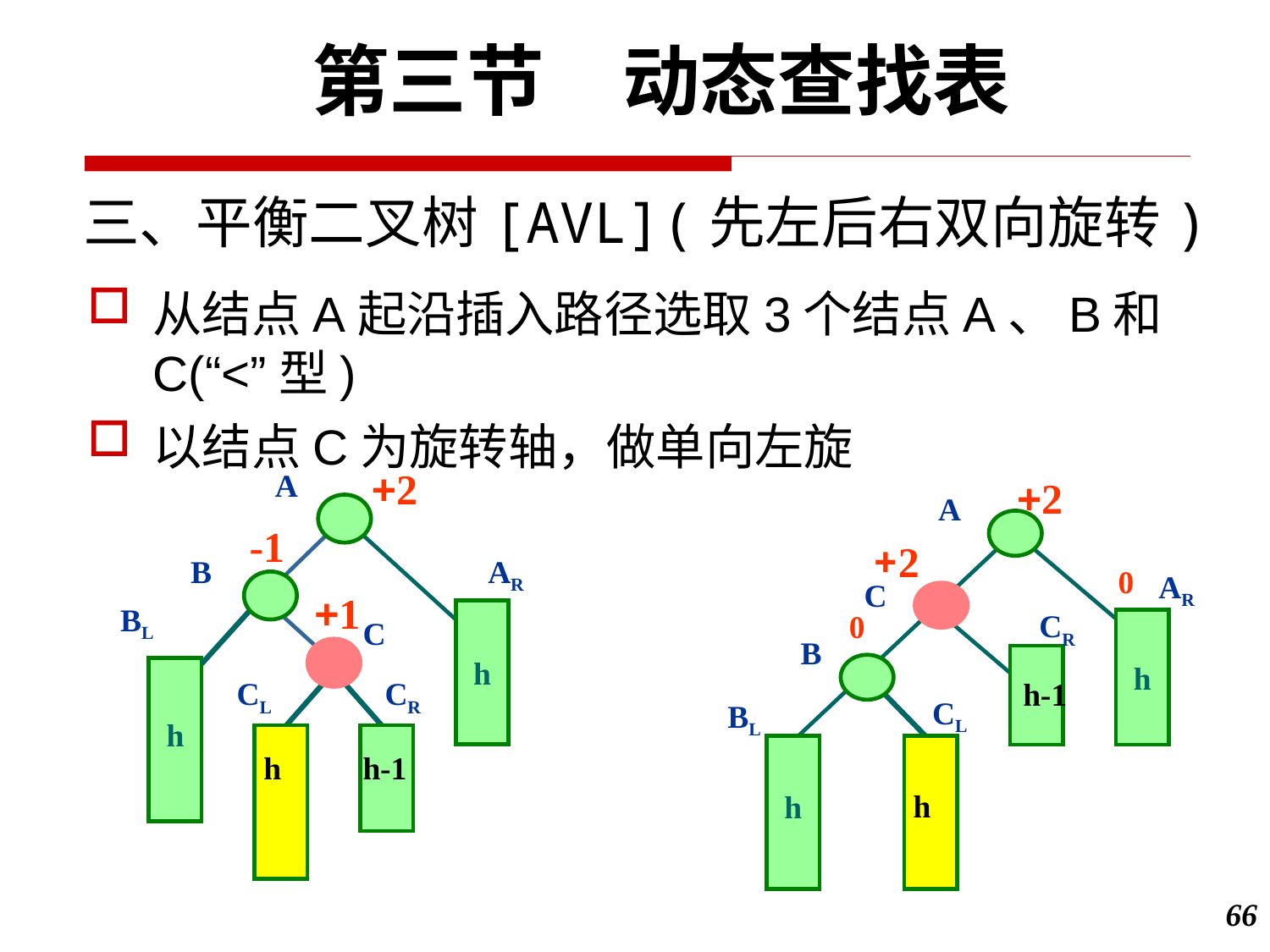

第三节　动态查找表
三、平衡二叉树[AVL](先左后右双向旋转)
从结点A起沿插入路径选取3个结点A、B和C(“<”型)
以结点C为旋转轴，做单向左旋
+2
A

-1

B
AR

+1
BL
h

C

h
CL
CR

h
h-1
+2
A

+2

0
AR
C

CR
0
h

B

h-1

CL
BL
h

h
66